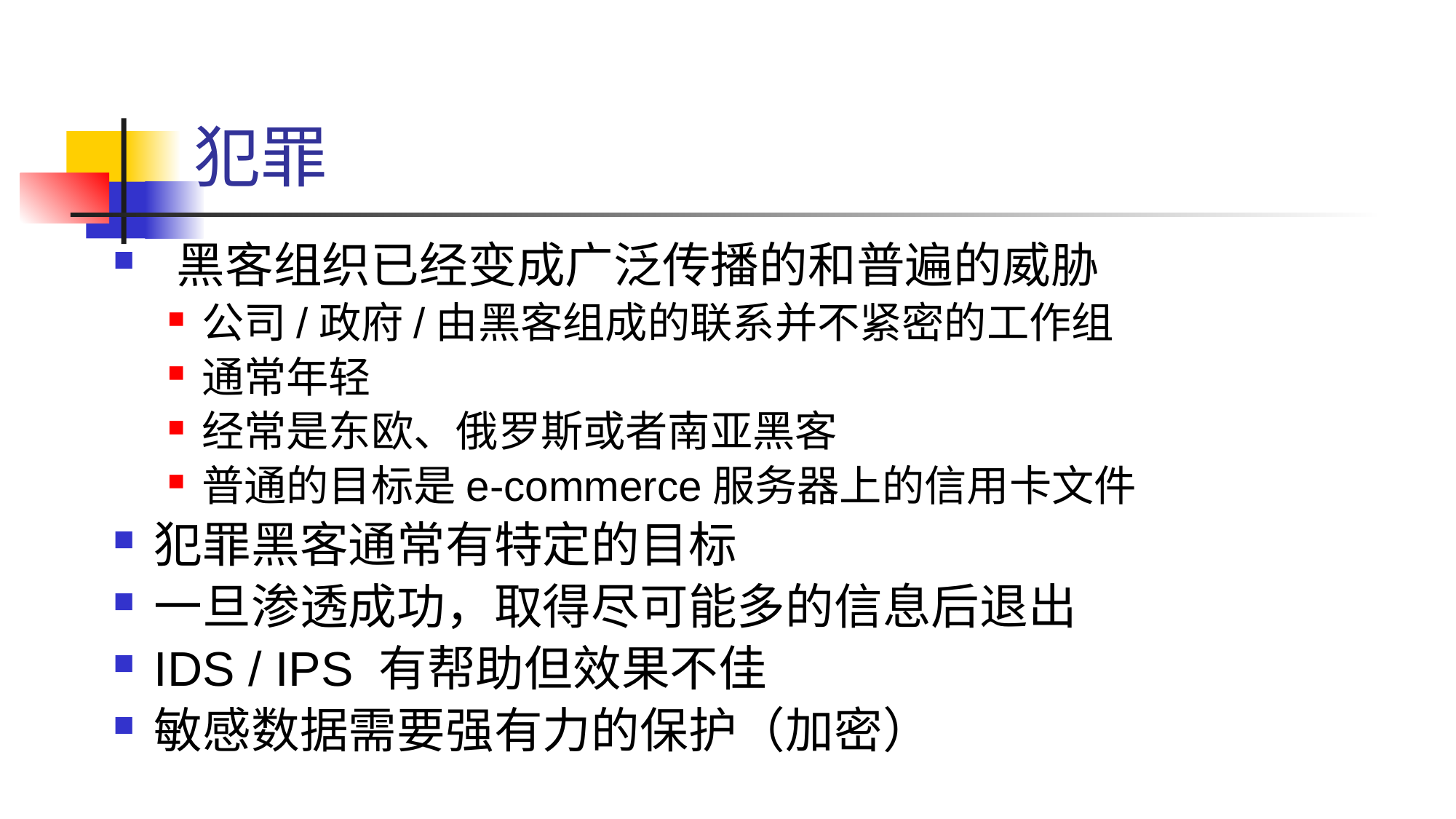

# 犯罪
 黑客组织已经变成广泛传播的和普遍的威胁
公司/政府/由黑客组成的联系并不紧密的工作组
通常年轻
经常是东欧、俄罗斯或者南亚黑客
普通的目标是e-commerce服务器上的信用卡文件
犯罪黑客通常有特定的目标
一旦渗透成功，取得尽可能多的信息后退出
IDS / IPS 有帮助但效果不佳
敏感数据需要强有力的保护（加密）